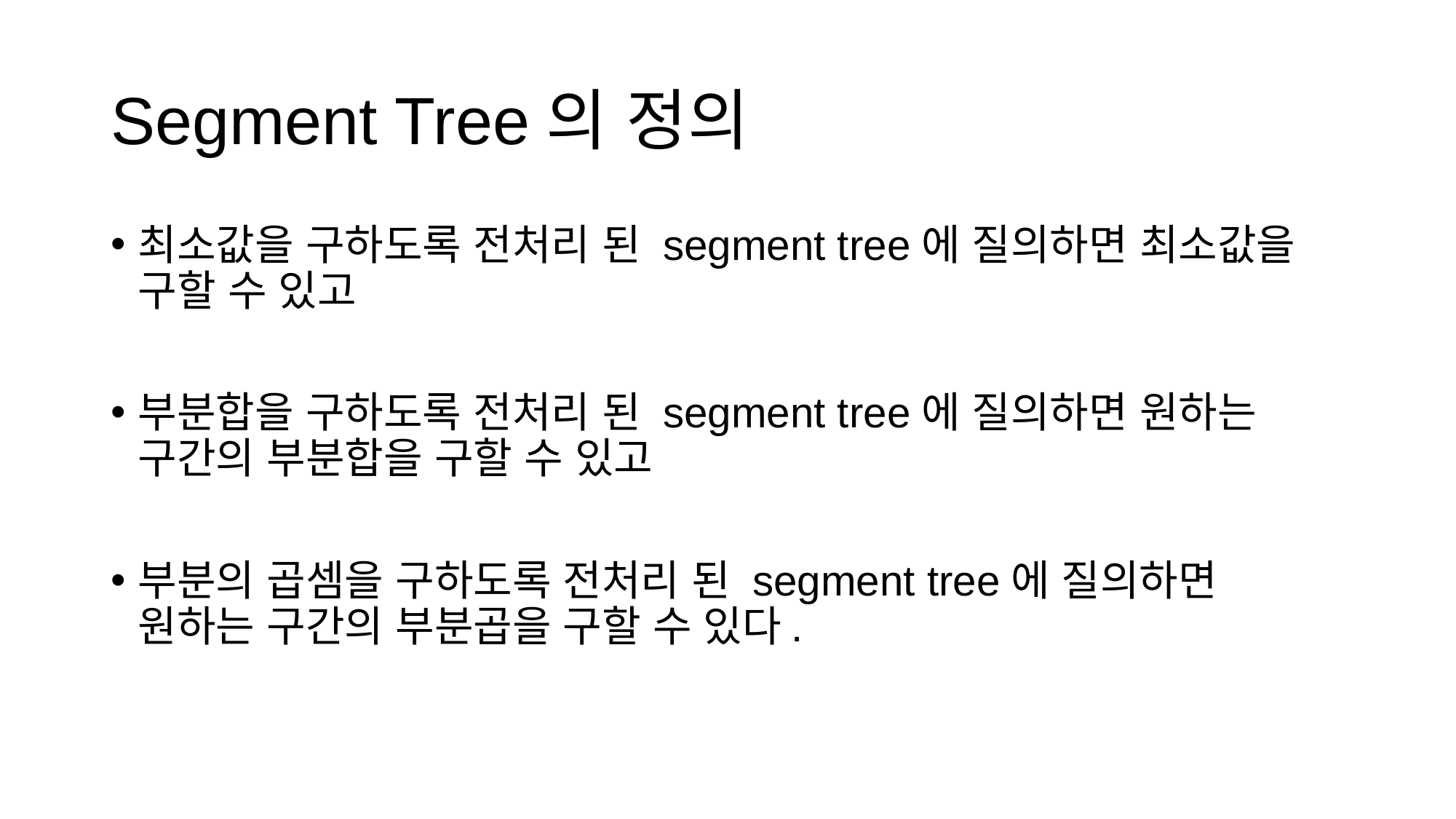

# Segment Tree의 정의
최소값을 구하도록 전처리 된 segment tree에 질의하면 최소값을 구할 수 있고

부분합을 구하도록 전처리 된 segment tree에 질의하면 원하는 구간의 부분합을 구할 수 있고

부분의 곱셈을 구하도록 전처리 된 segment tree에 질의하면 원하는 구간의 부분곱을 구할 수 있다.